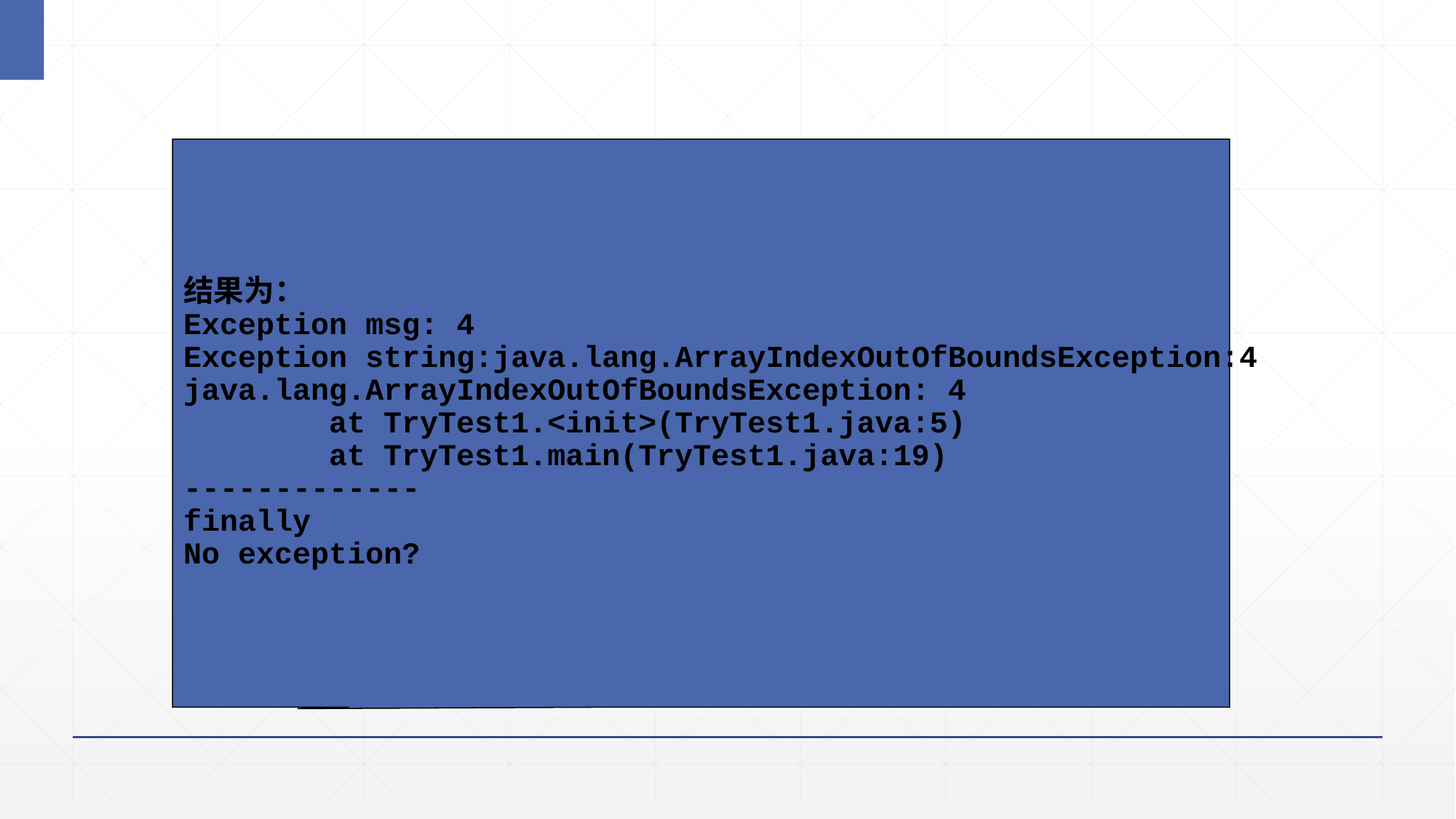

结果为：
Exception msg: 4
Exception string:java.lang.ArrayIndexOutOfBoundsException:4
java.lang.ArrayIndexOutOfBoundsException: 4
        at TryTest1.<init>(TryTest1.java:5)
        at TryTest1.main(TryTest1.java:19)
-------------
finally
No exception?